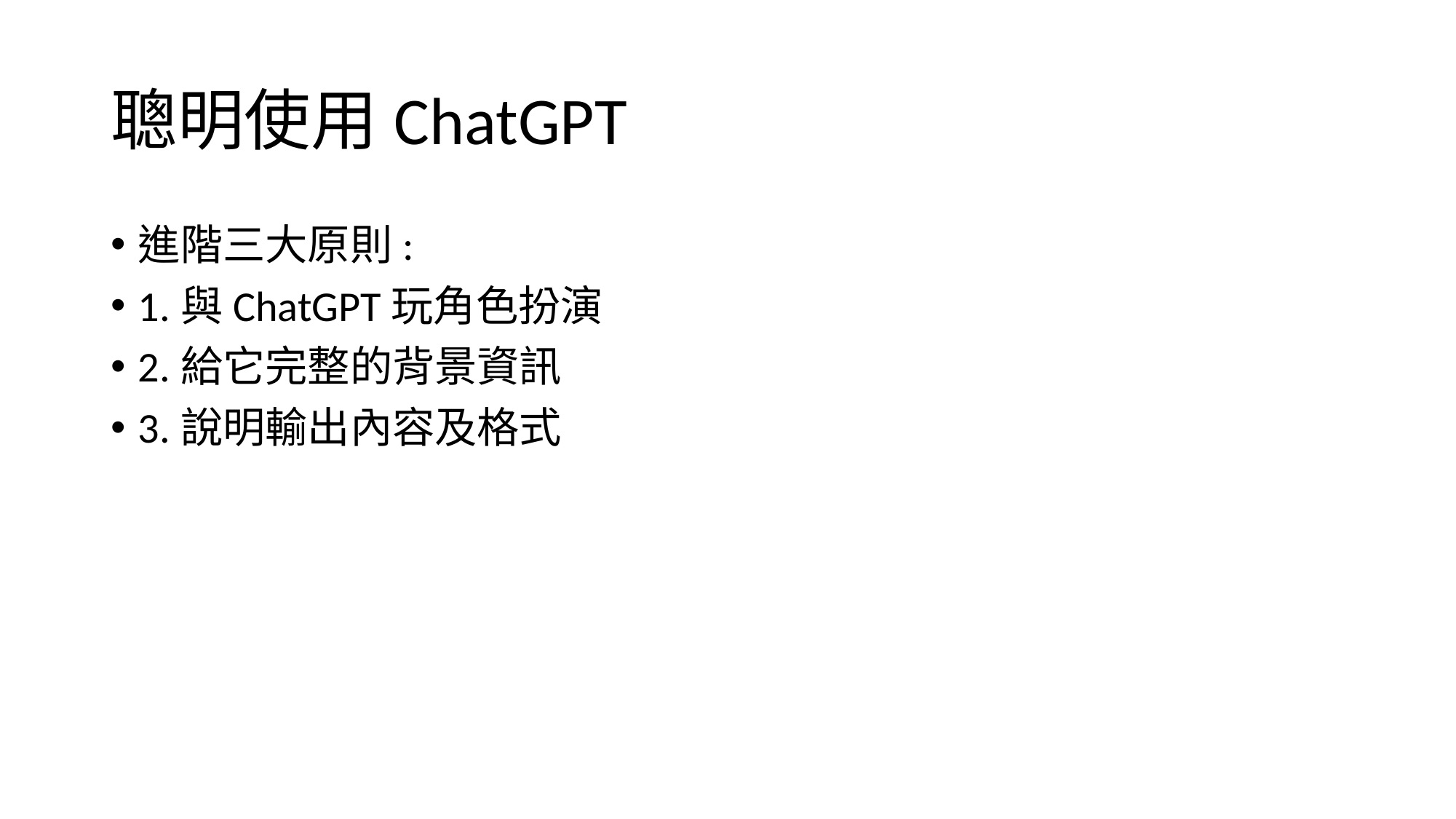

# 聰明使用ChatGPT
進階三大原則:
1.與ChatGPT玩角色扮演
2.給它完整的背景資訊
3.說明輸出內容及格式